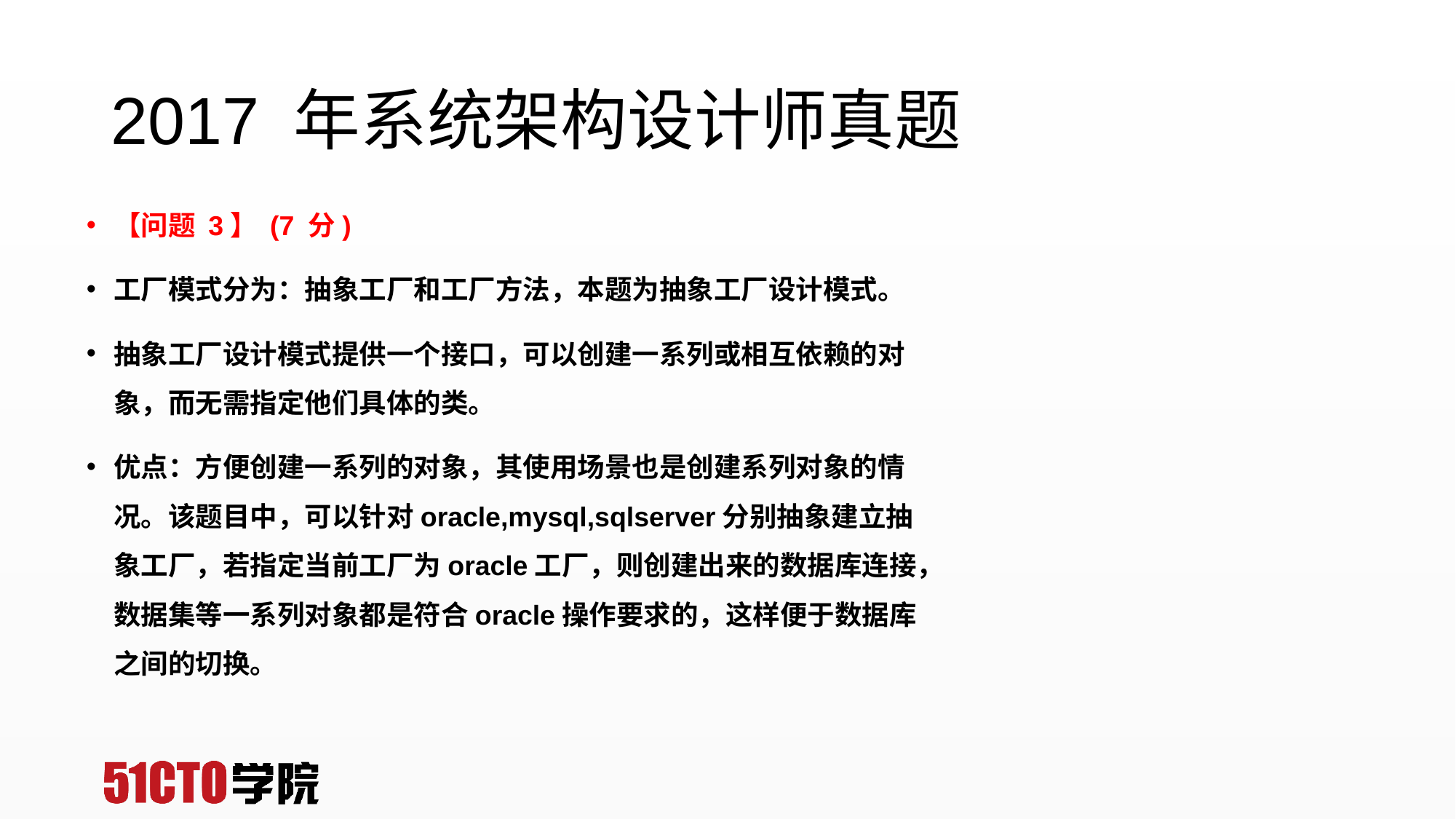

# 2017 年系统架构设计师真题
【问题 3】 (7 分)
工厂模式分为：抽象工厂和工厂方法，本题为抽象工厂设计模式。
抽象工厂设计模式提供一个接口，可以创建一系列或相互依赖的对象，而无需指定他们具体的类。
优点：方便创建一系列的对象，其使用场景也是创建系列对象的情况。该题目中，可以针对oracle,mysql,sqlserver分别抽象建立抽象工厂，若指定当前工厂为oracle工厂，则创建出来的数据库连接，数据集等一系列对象都是符合oracle操作要求的，这样便于数据库之间的切换。